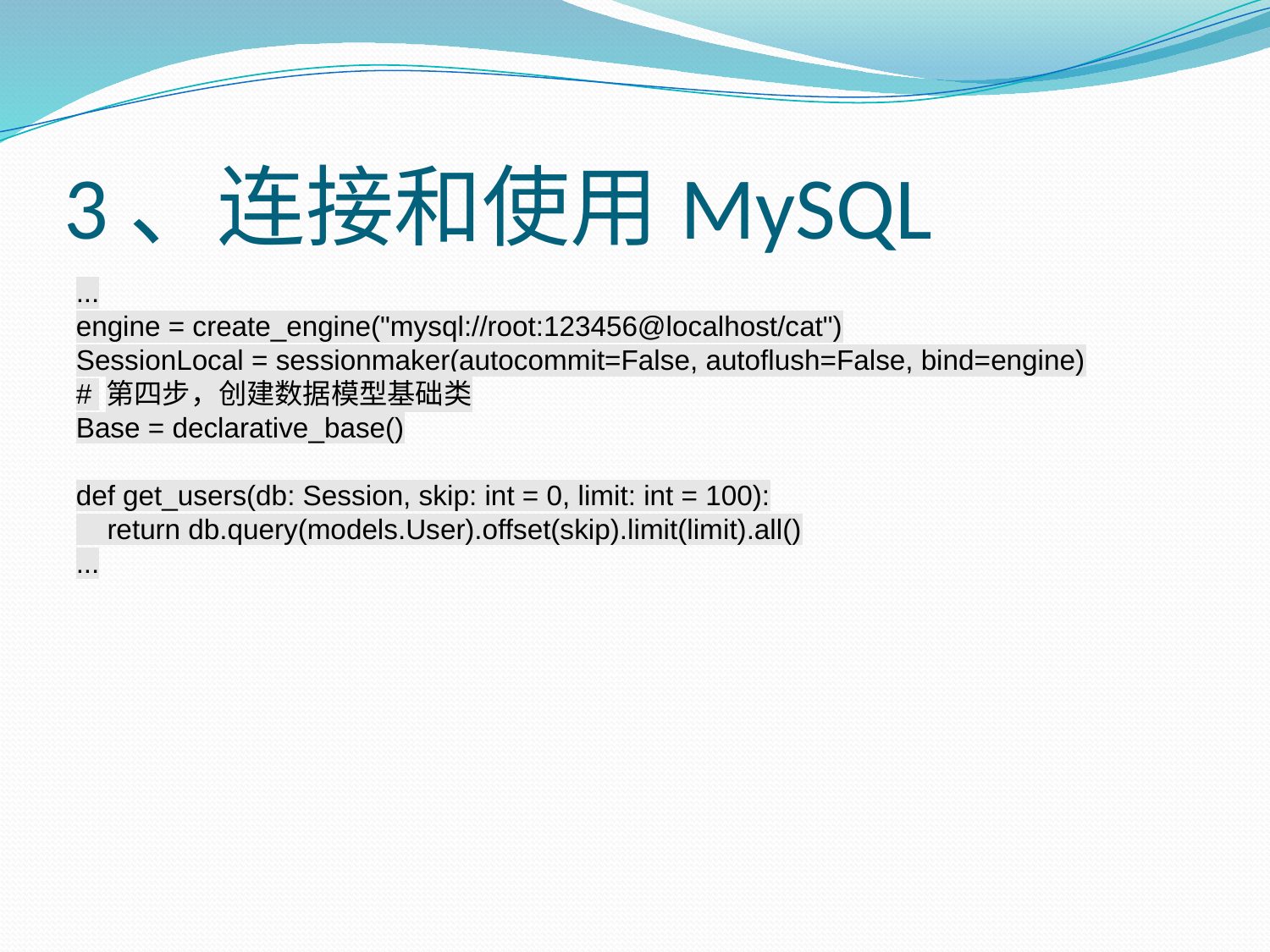

# 3、连接和使用MySQL
...
engine = create_engine("mysql://root:123456@localhost/cat")
SessionLocal = sessionmaker(autocommit=False, autoflush=False, bind=engine)
# 第四步，创建数据模型基础类
Base = declarative_base()

def get_users(db: Session, skip: int = 0, limit: int = 100):
    return db.query(models.User).offset(skip).limit(limit).all()
...